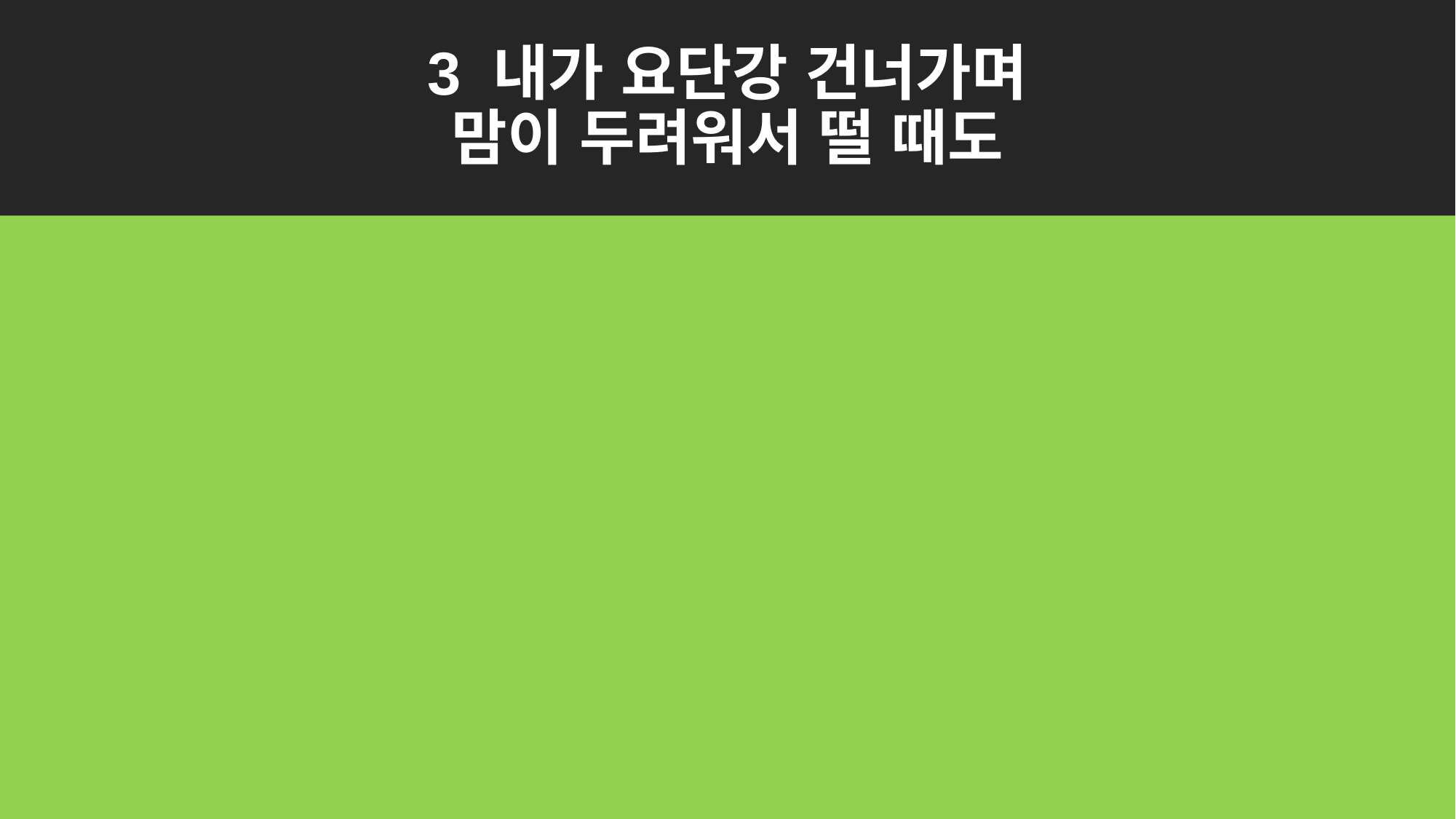

# 3 내가 요단강 건너가며 맘이 두려워서 떨 때도